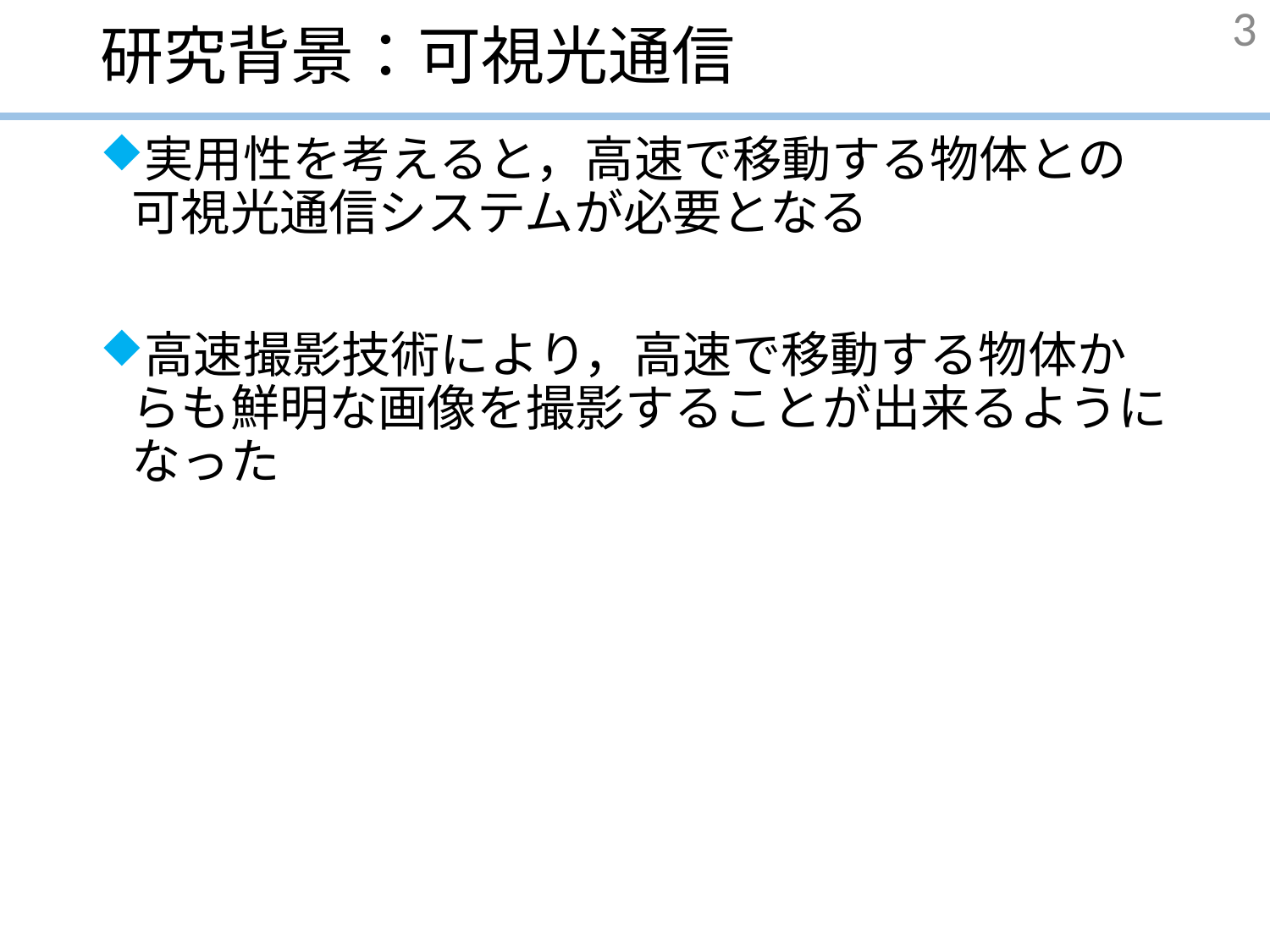

# 研究背景：可視光通信
3
実用性を考えると，高速で移動する物体との可視光通信システムが必要となる

高速撮影技術により，高速で移動する物体からも鮮明な画像を撮影することが出来るようになった